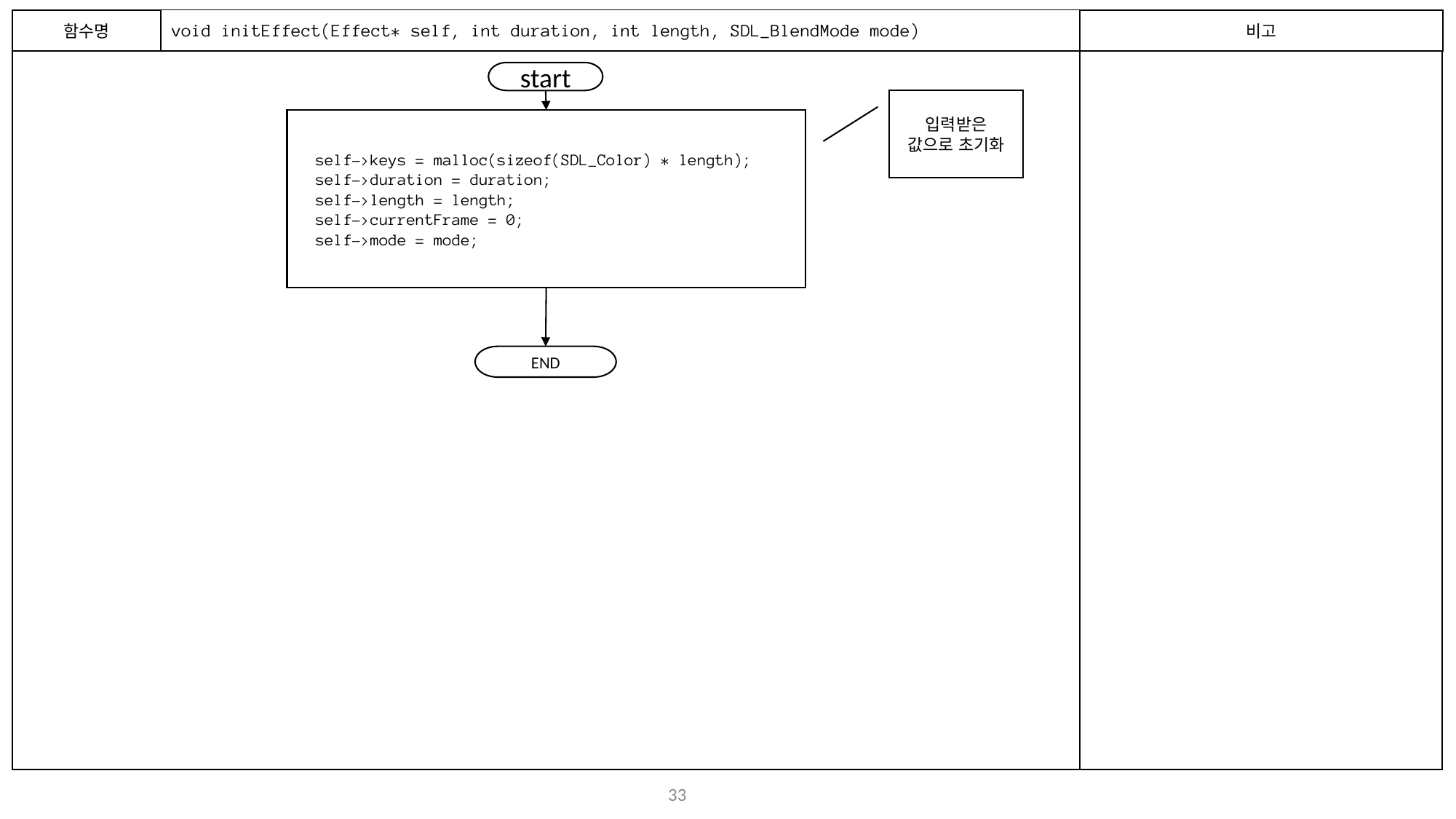

함수명
# void initEffect(Effect* self, int duration, int length, SDL_BlendMode mode)
비고

start
입력받은 값으로 초기화
  self->keys = malloc(sizeof(SDL_Color) * length);
  self->duration = duration;
  self->length = length;
  self->currentFrame = 0;
  self->mode = mode;
END
33